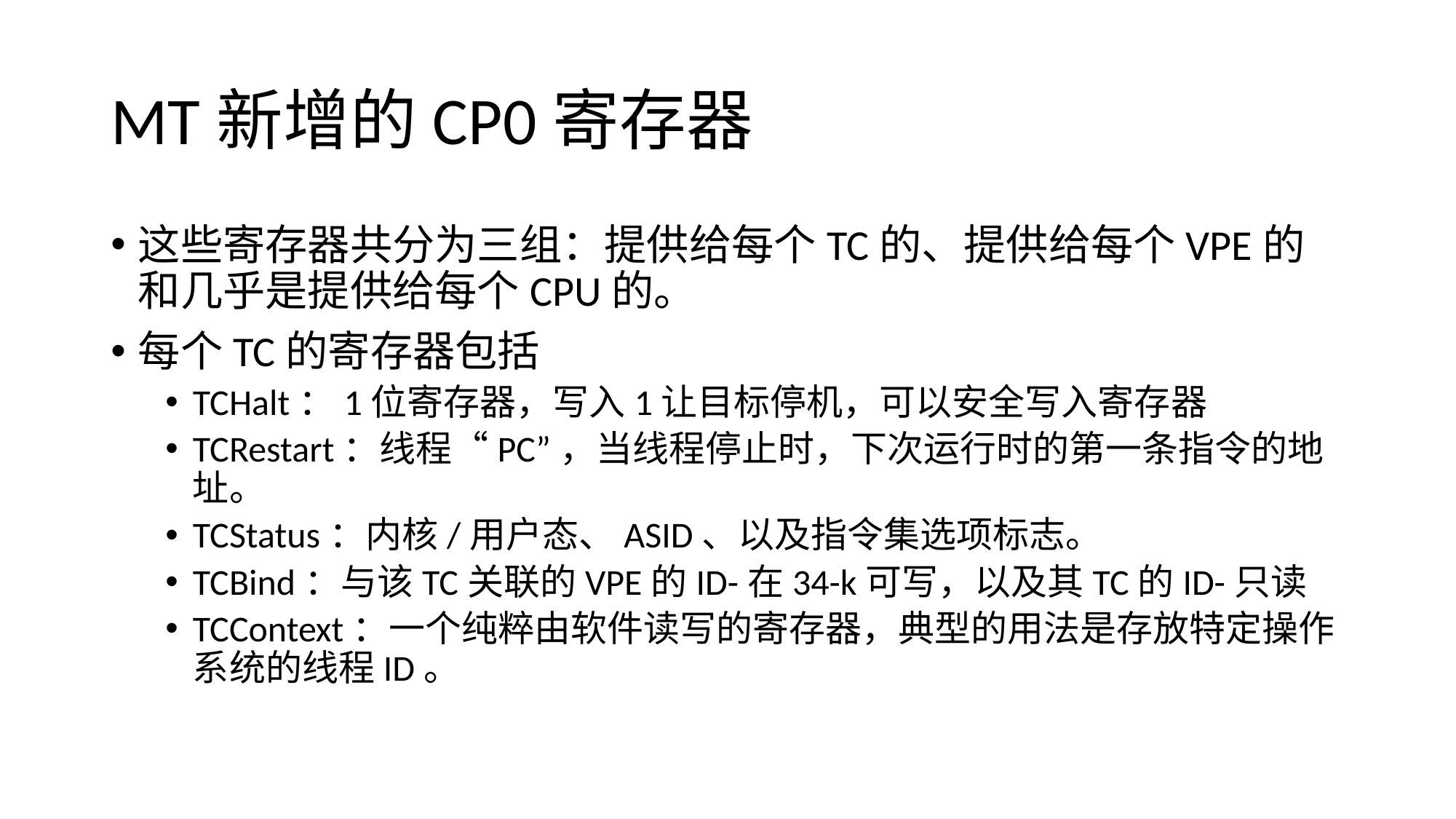

# MT新增的CP0寄存器
这些寄存器共分为三组：提供给每个TC的、提供给每个VPE的和几乎是提供给每个CPU的。
每个TC的寄存器包括
TCHalt：1位寄存器，写入1让目标停机，可以安全写入寄存器
TCRestart：线程“PC”，当线程停止时，下次运行时的第一条指令的地址。
TCStatus：内核/用户态、ASID、以及指令集选项标志。
TCBind：与该TC关联的VPE的ID-在34-k可写，以及其TC的ID-只读
TCContext：一个纯粹由软件读写的寄存器，典型的用法是存放特定操作系统的线程ID。